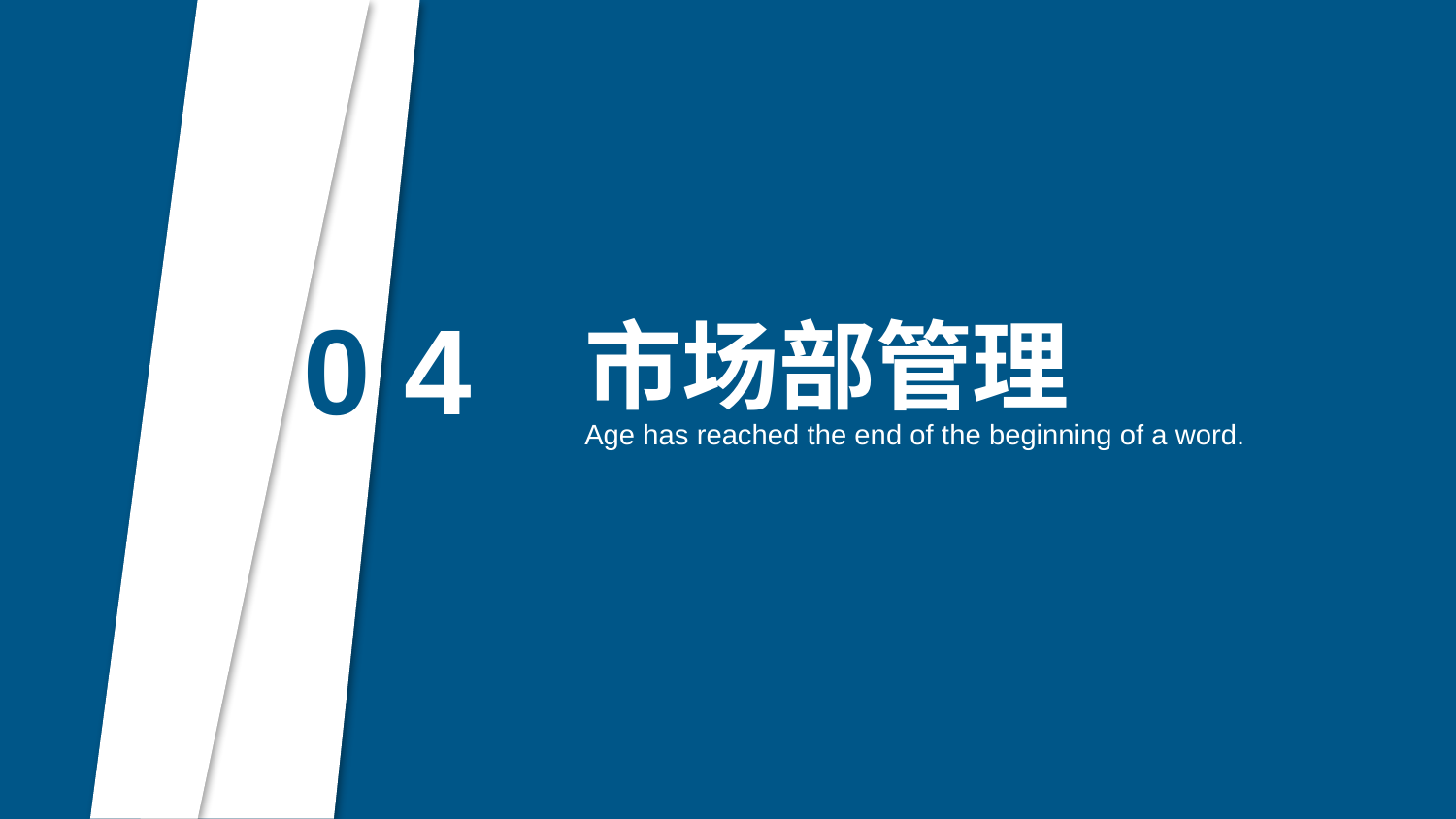

0 4
市场部管理
Age has reached the end of the beginning of a word.